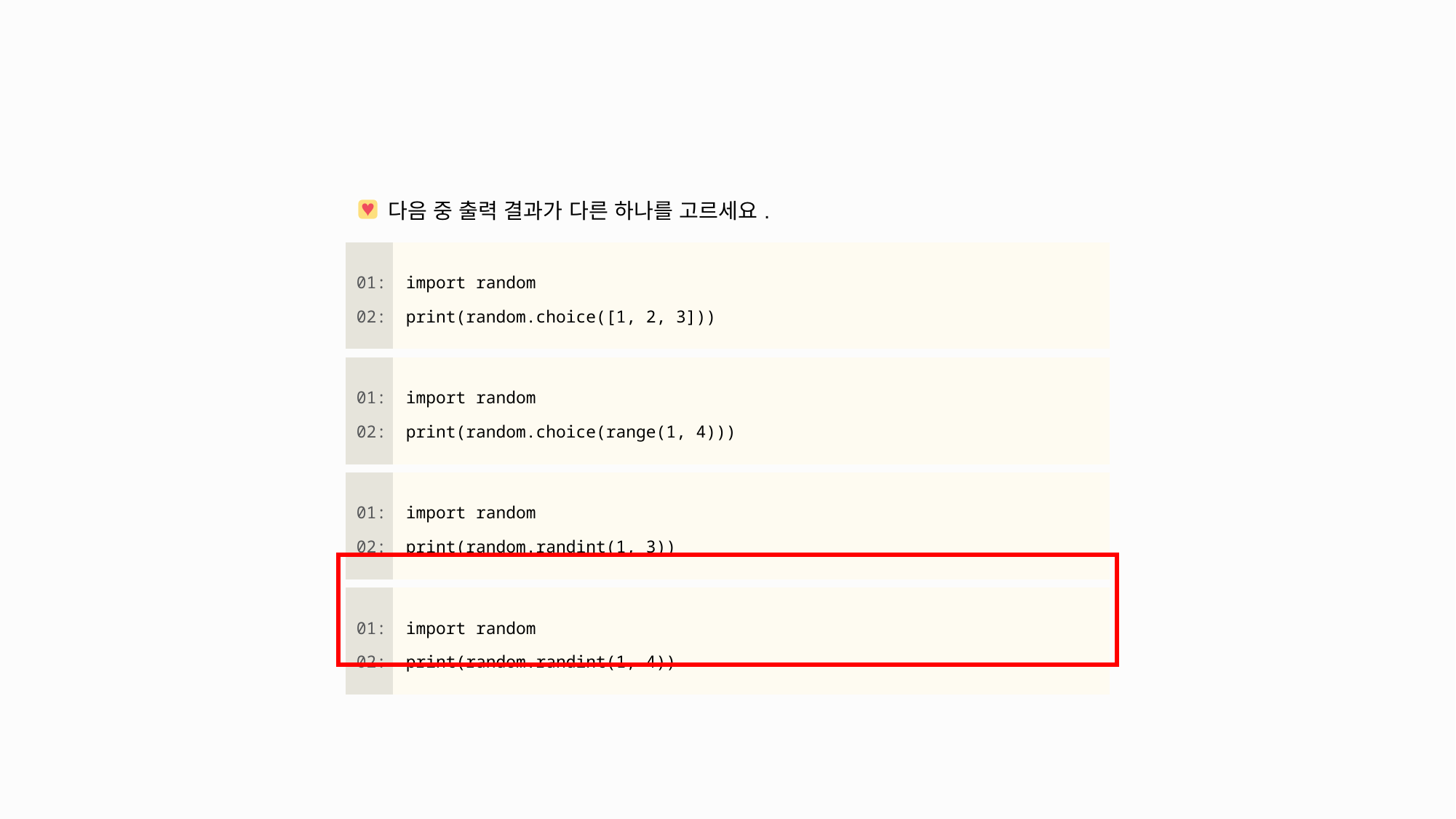

| 다음 중 출력 결과가 다른 하나를 고르세요. |  |
| --- | --- |
| 01: 02: | import random print(random.choice([1, 2, 3])) |
|  |  |
| 01: 02: | import random print(random.choice(range(1, 4))) |
|  |  |
| 01: 02: | import random print(random.randint(1, 3)) |
|  |  |
| 01: 02: | import random print(random.randint(1, 4)) |